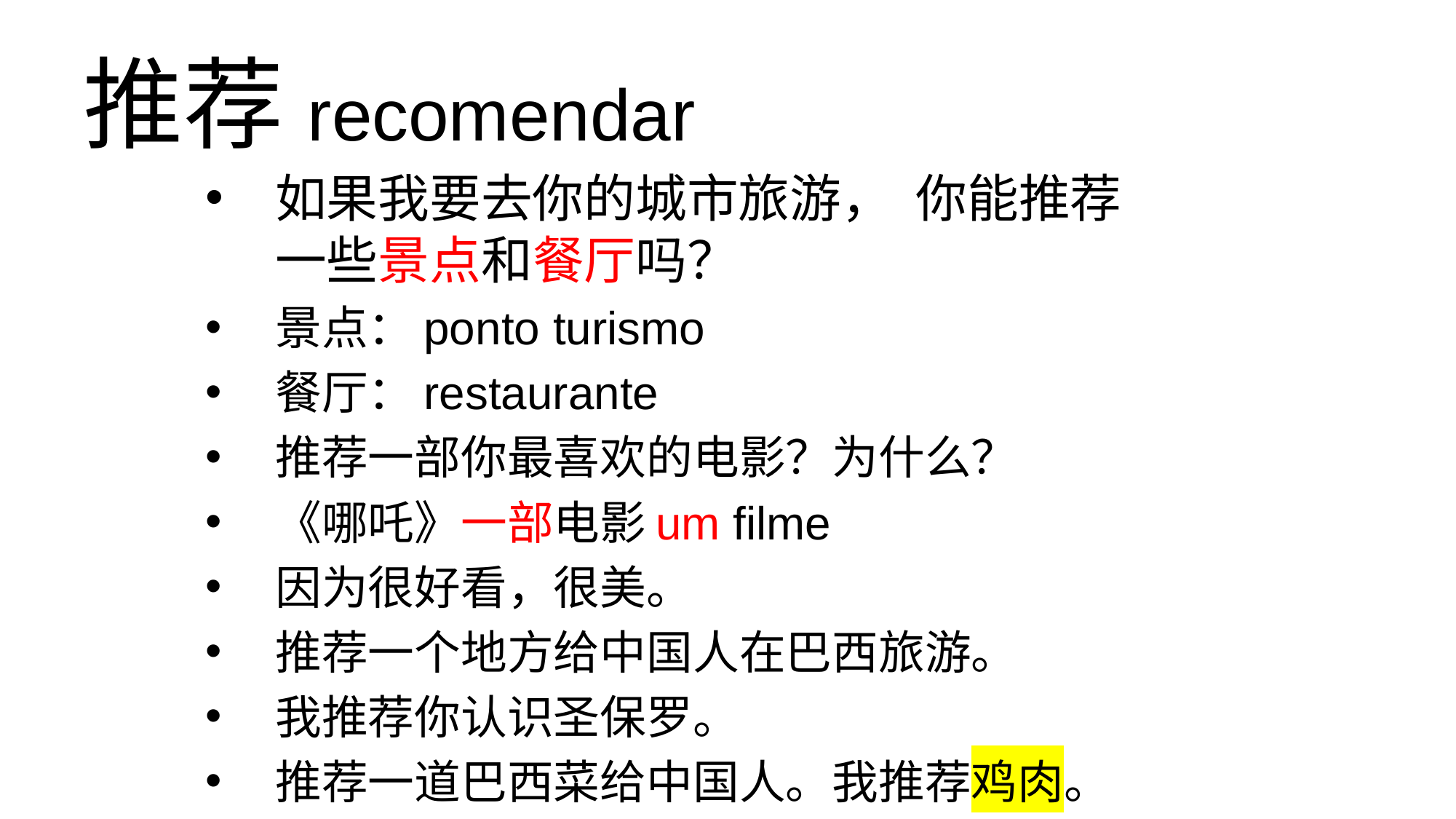

# 推荐recomendar
如果我要去你的城市旅游，  你能推荐一些景点和餐厅吗？
景点：ponto turismo
餐厅：restaurante
推荐一部你最喜欢的电影？为什么？
《哪吒》一部电影um filme
因为很好看，很美。
推荐一个地方给中国人在巴西旅游。
我推荐你认识圣保罗。
推荐一道巴西菜给中国人。我推荐鸡肉。